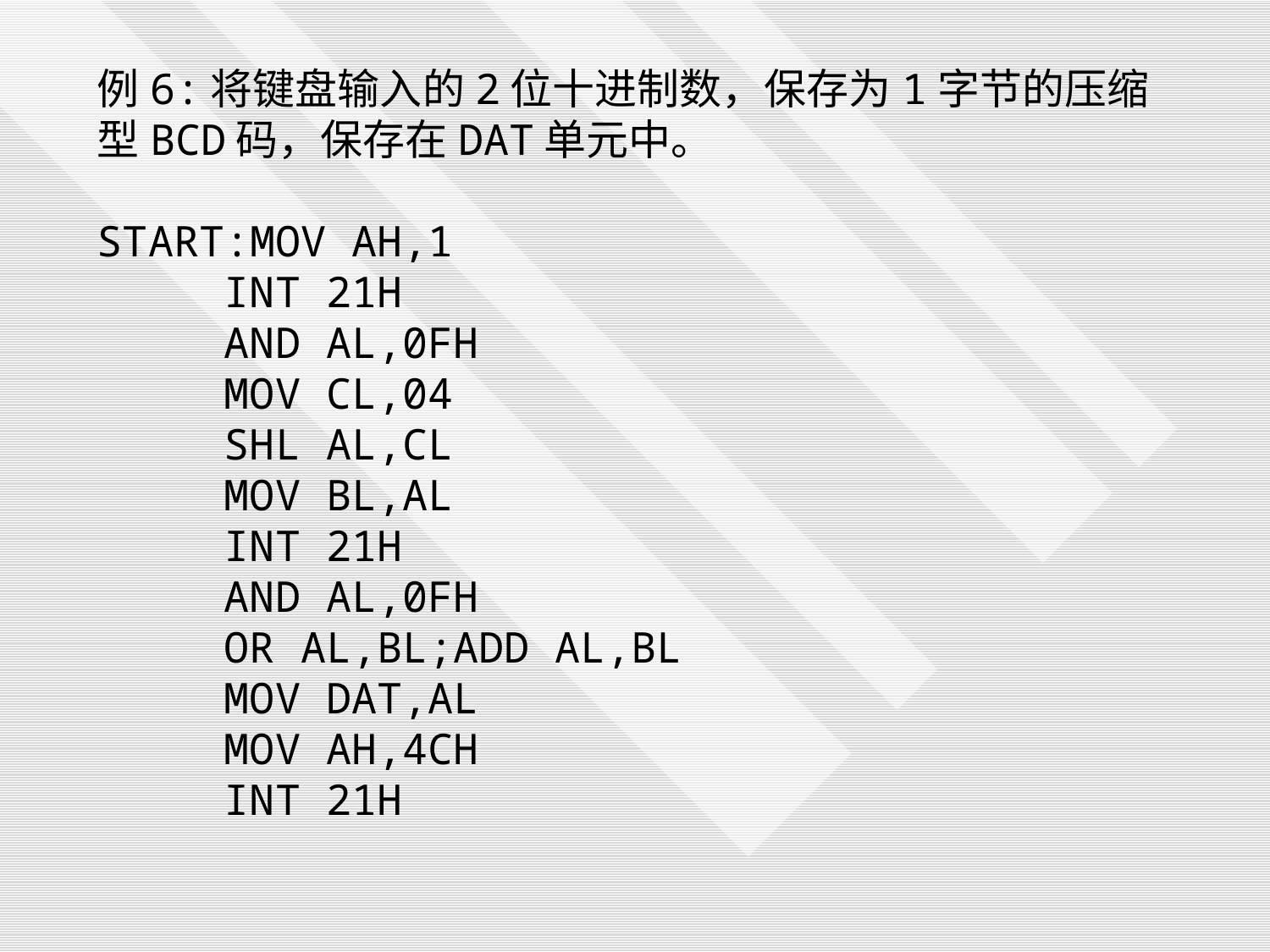

例6:将键盘输入的2位十进制数，保存为1字节的压缩型BCD码，保存在DAT单元中。

START:MOV AH,1
	INT 21H
	AND AL,0FH
	MOV CL,04
	SHL AL,CL
	MOV BL,AL
	INT 21H
	AND AL,0FH
	OR AL,BL;ADD AL,BL
	MOV DAT,AL
	MOV AH,4CH
	INT 21H